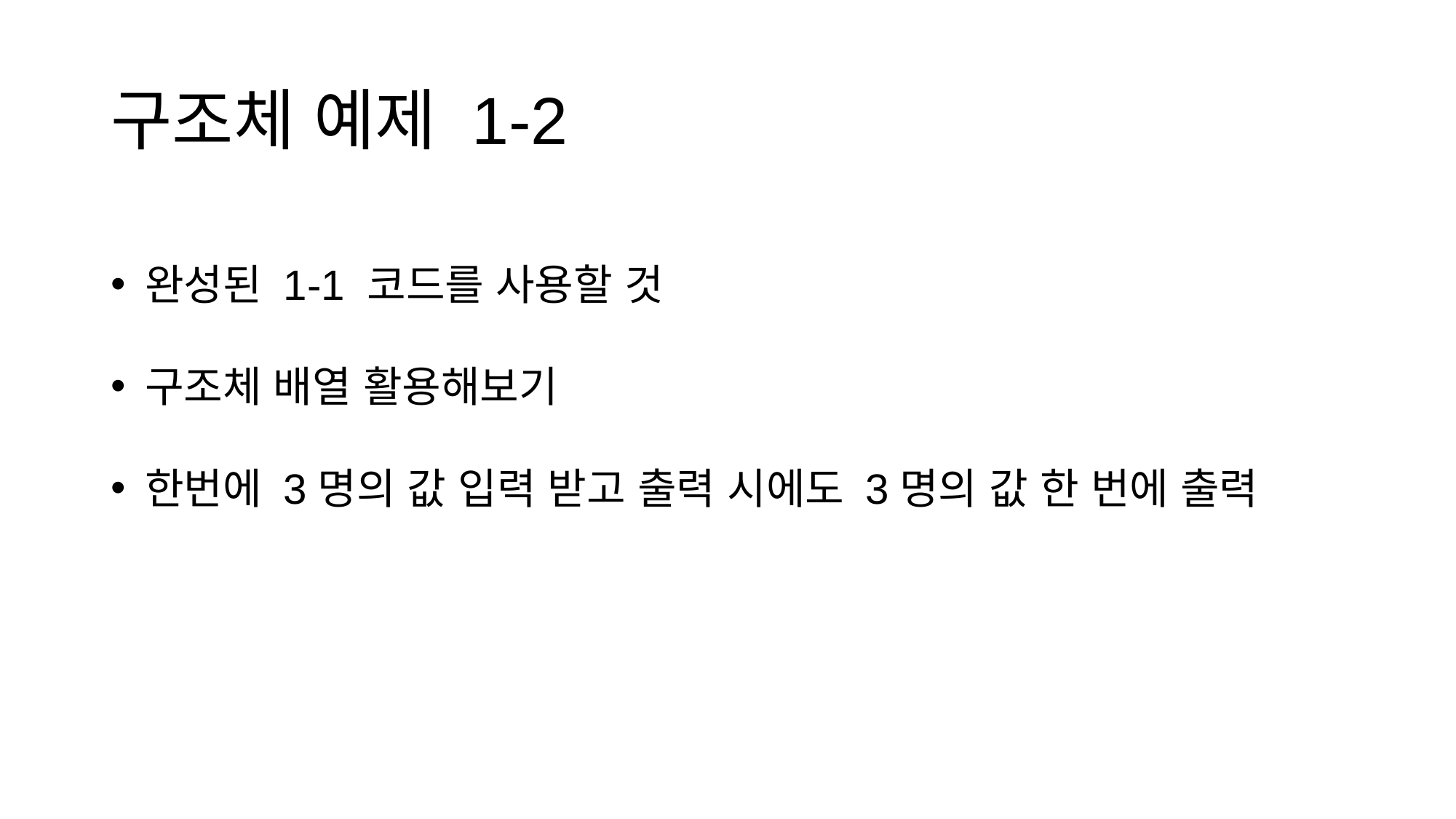

# 구조체 예제 1-2
완성된 1-1 코드를 사용할 것
구조체 배열 활용해보기
한번에 3명의 값 입력 받고 출력 시에도 3명의 값 한 번에 출력